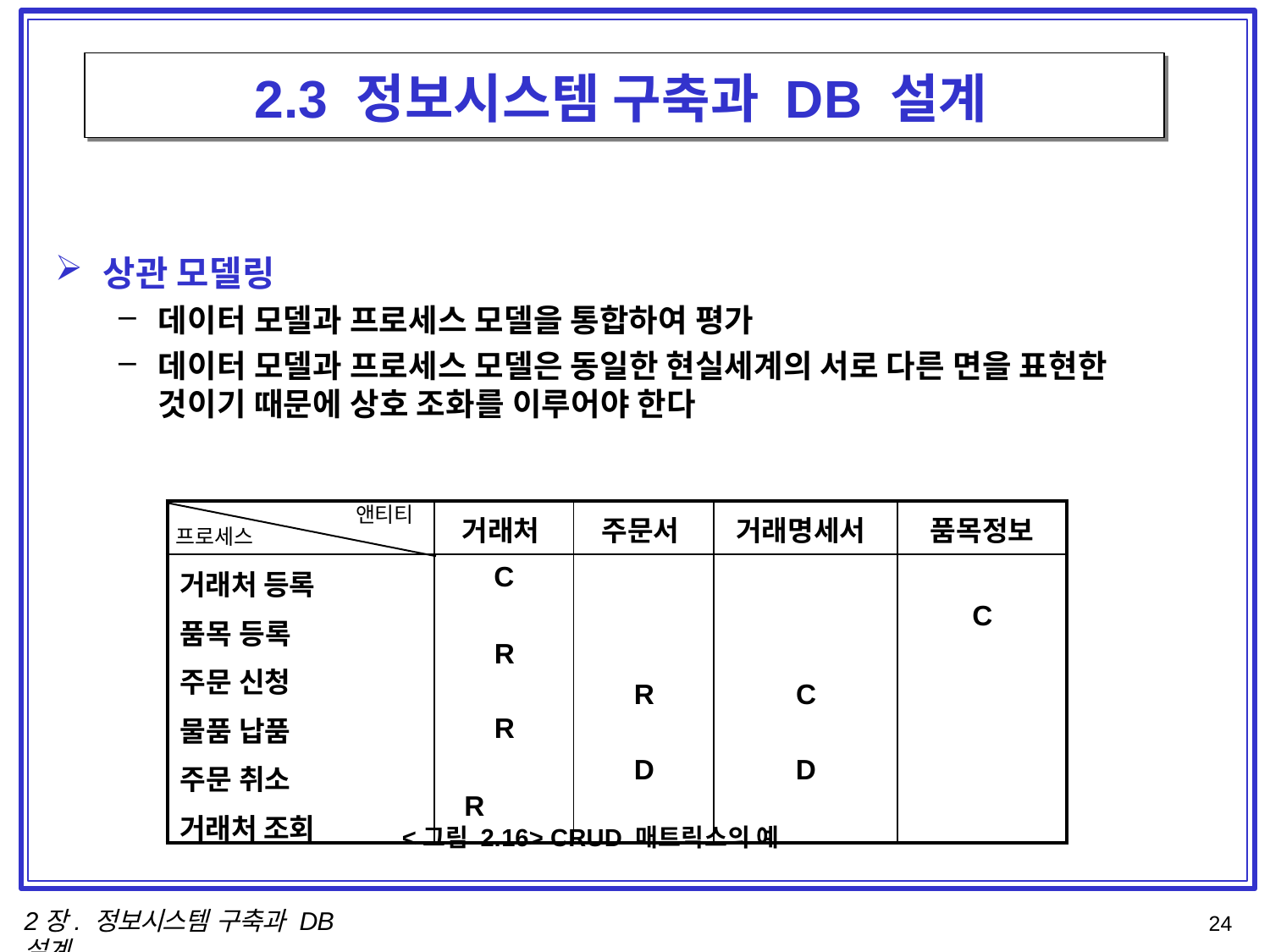

# 2.3 정보시스템 구축과 DB 설계
상관 모델링
데이터 모델과 프로세스 모델을 통합하여 평가
데이터 모델과 프로세스 모델은 동일한 현실세계의 서로 다른 면을 표현한
것이기 때문에 상호 조화를 이루어야 한다
| 앤티티 프로세스 | 거래처 | 주문서 | 거래명세서 | 품목정보 |
| --- | --- | --- | --- | --- |
| 거래처 등록 품목 등록 주문 신청 물품 납품 주문 취소 거래처 조회 | C R R R | R D | C D | C |

<그림 2.16> CRUD 매트릭스의 예
2장. 정보시스템 구축과 DB설계
24